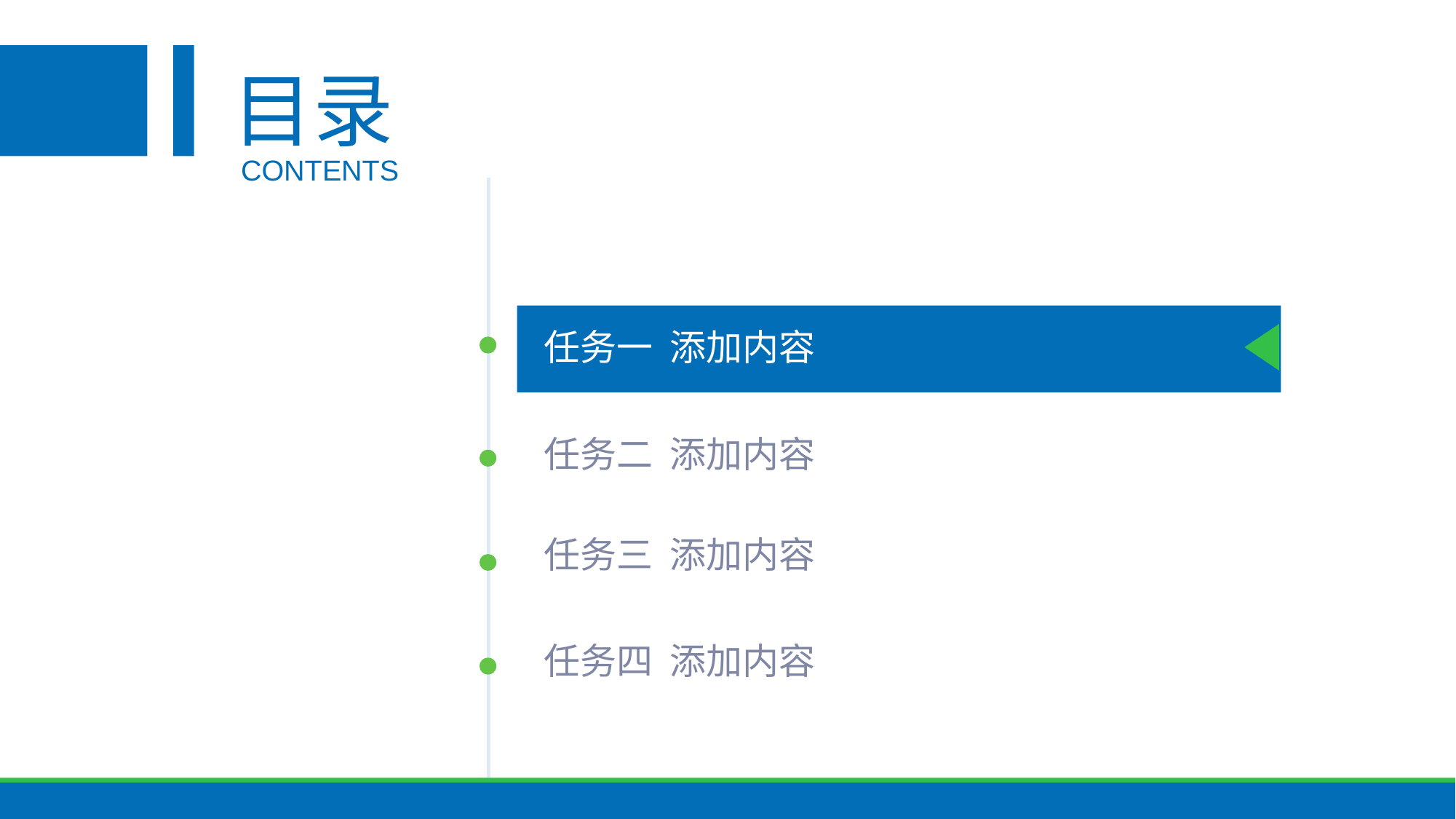

目录
CONTENTS

任务一  添加内容

任务二  添加内容

任务三  添加内容

任务四  添加内容